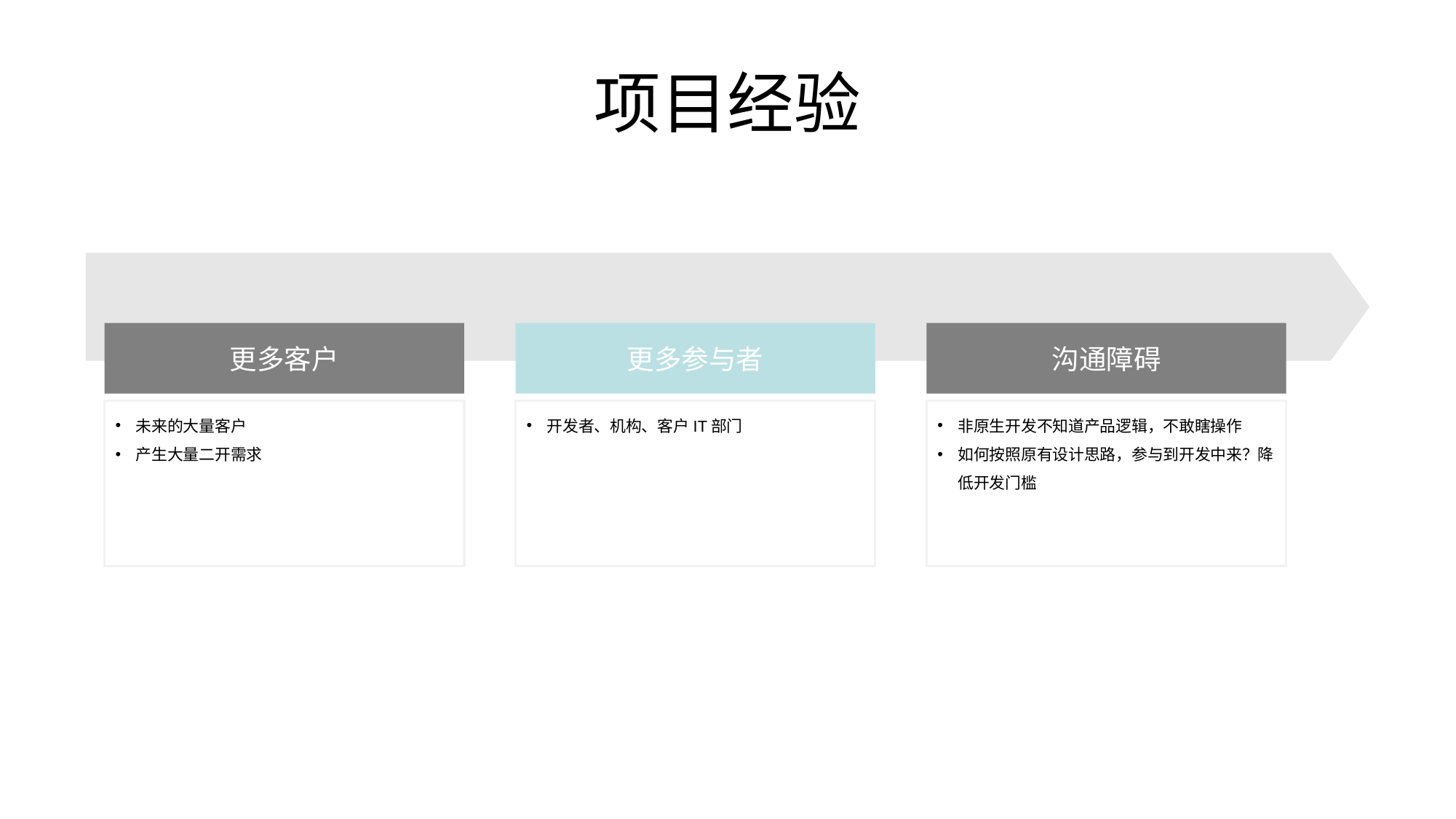

# 项目经验

更多客户
未来的大量客户
产生大量二开需求

更多参与者
开发者、机构、客户IT部门

沟通障碍
非原生开发不知道产品逻辑，不敢瞎操作
如何按照原有设计思路，参与到开发中来？降低开发门槛